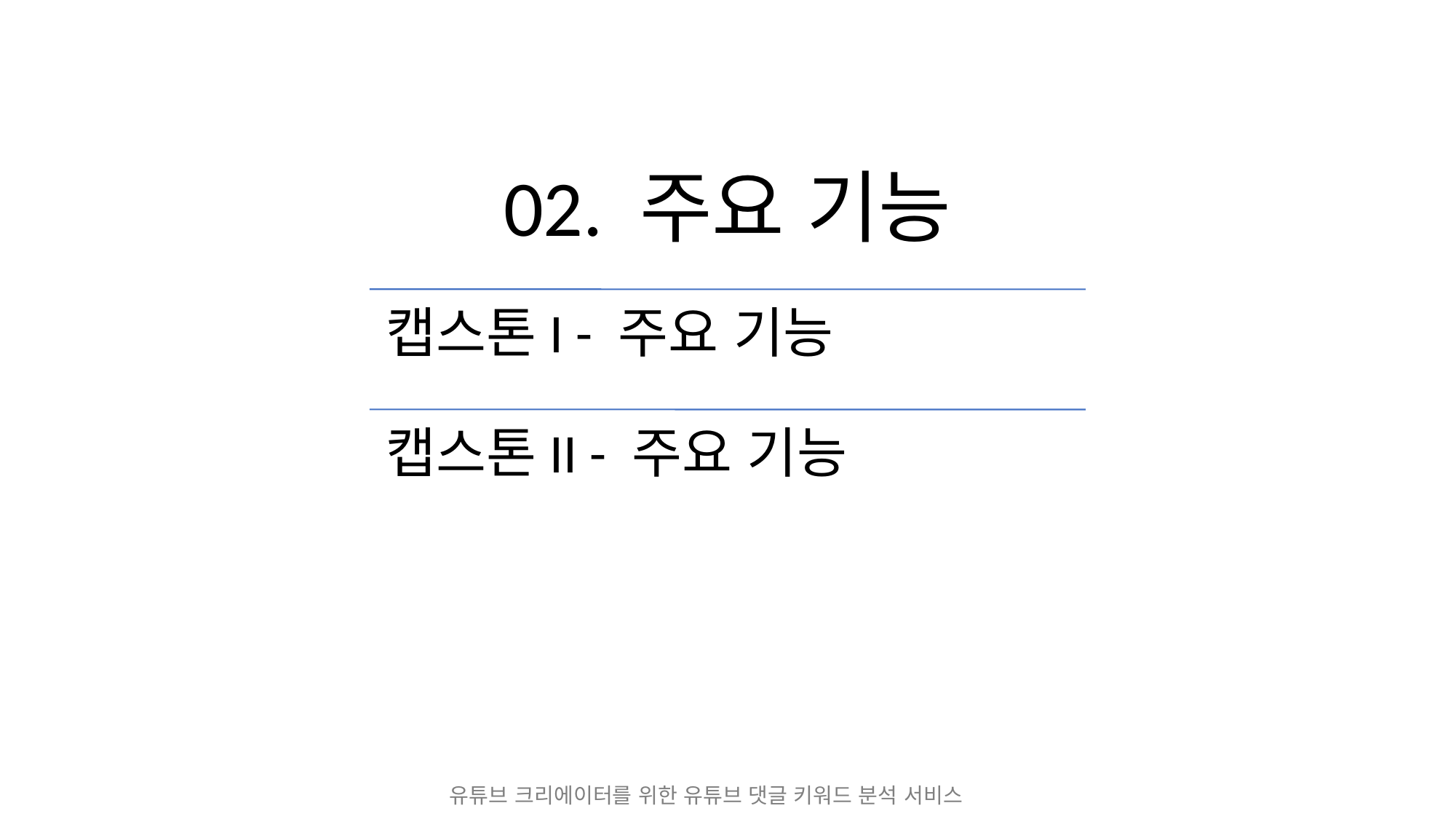

02. 주요 기능
캡스톤I - 주요 기능
캡스톤II - 주요 기능
유튜브 크리에이터를 위한 유튜브 댓글 키워드 분석 서비스